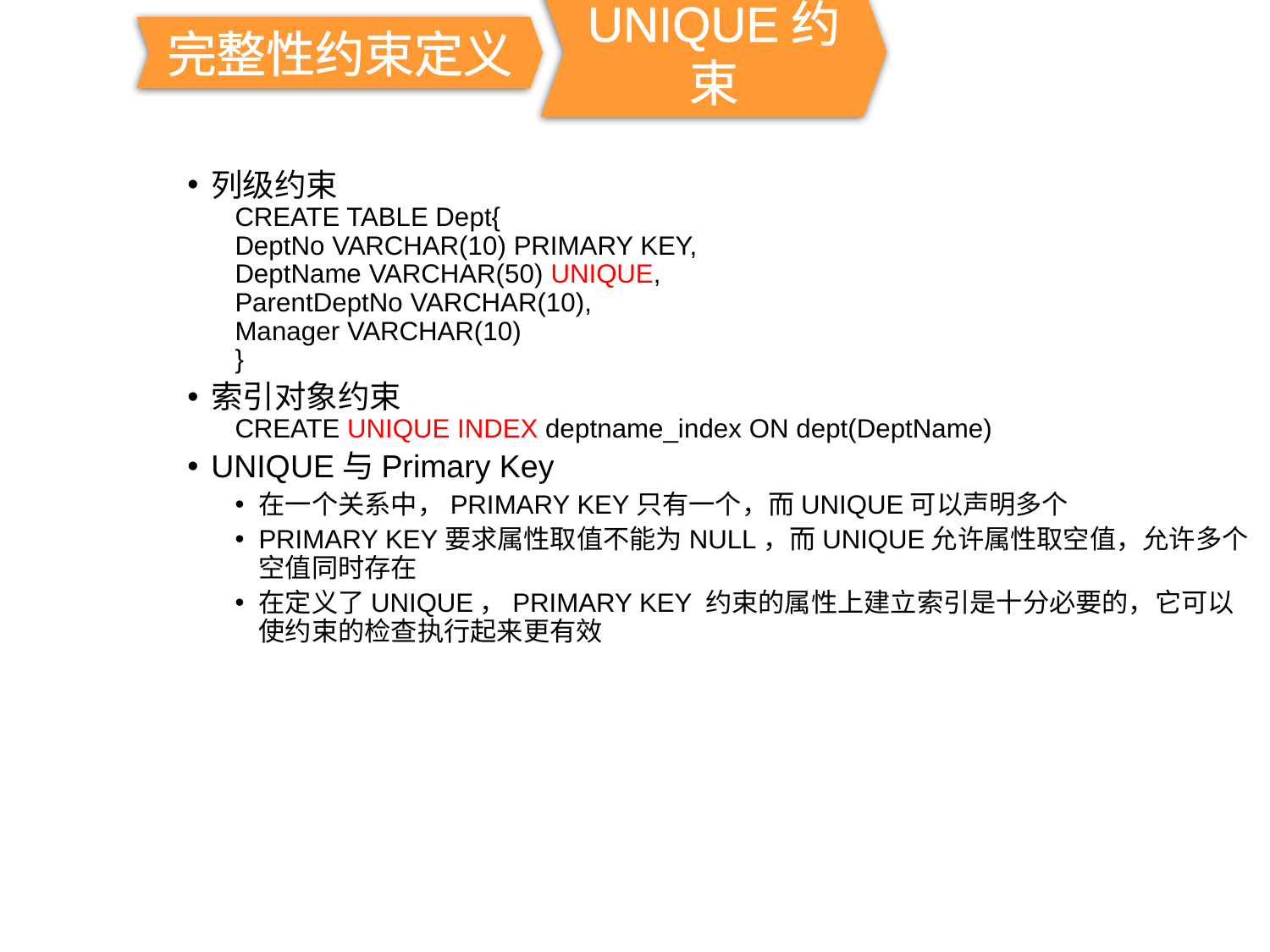

UNIQUE约束
完整性约束定义

列级约束
CREATE TABLE Dept{
DeptNo VARCHAR(10) PRIMARY KEY,
DeptName VARCHAR(50) UNIQUE,
ParentDeptNo VARCHAR(10),
Manager VARCHAR(10)
}
索引对象约束
CREATE UNIQUE INDEX deptname_index ON dept(DeptName)
UNIQUE与Primary Key
在一个关系中，PRIMARY KEY只有一个，而UNIQUE可以声明多个
PRIMARY KEY要求属性取值不能为NULL，而UNIQUE允许属性取空值，允许多个空值同时存在
在定义了UNIQUE，PRIMARY KEY 约束的属性上建立索引是十分必要的，它可以使约束的检查执行起来更有效